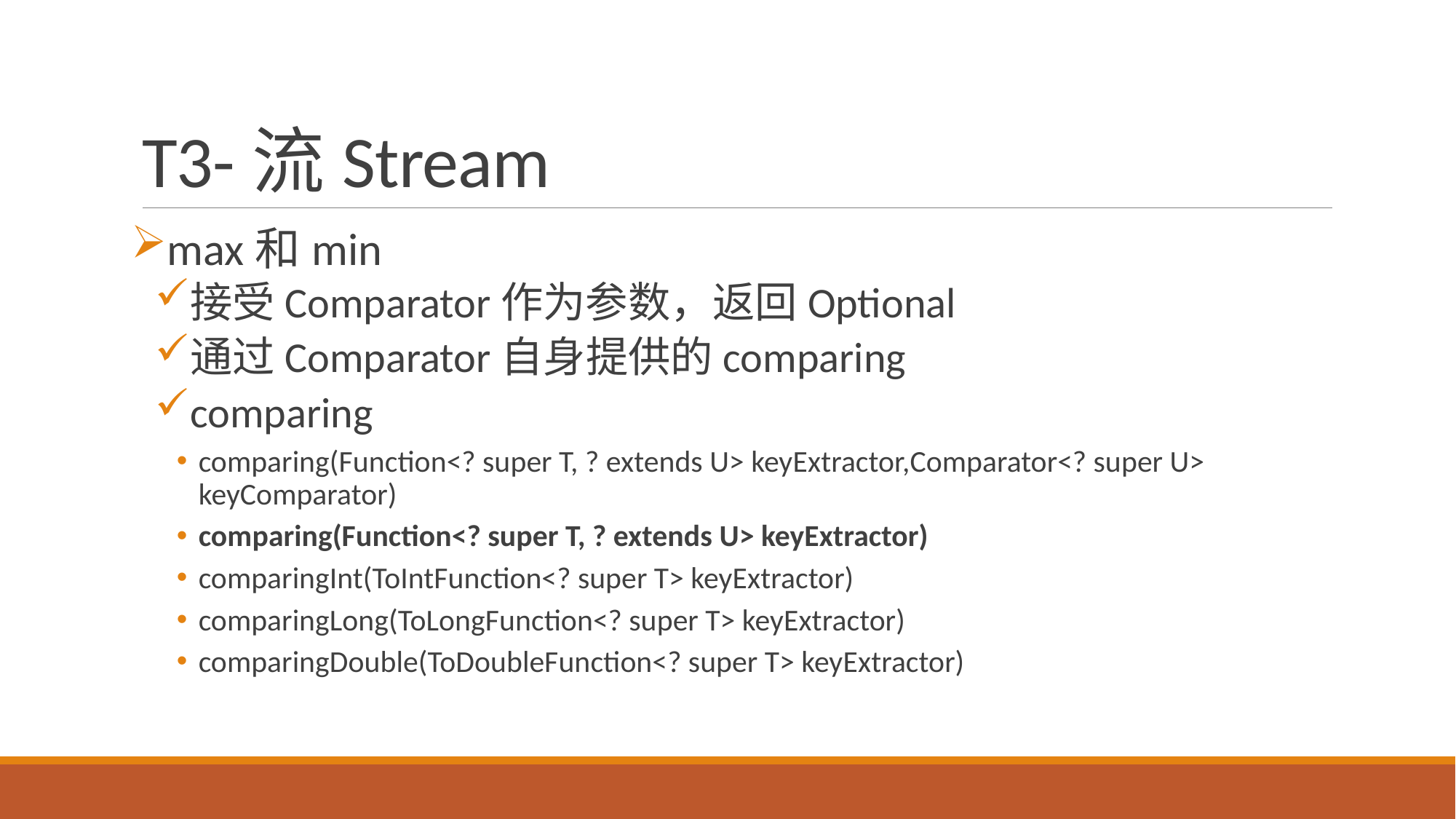

# T3-流Stream
max和min
接受Comparator作为参数，返回Optional
通过Comparator自身提供的comparing
comparing
comparing(Function<? super T, ? extends U> keyExtractor,Comparator<? super U> keyComparator)
comparing(Function<? super T, ? extends U> keyExtractor)
comparingInt(ToIntFunction<? super T> keyExtractor)
comparingLong(ToLongFunction<? super T> keyExtractor)
comparingDouble(ToDoubleFunction<? super T> keyExtractor)